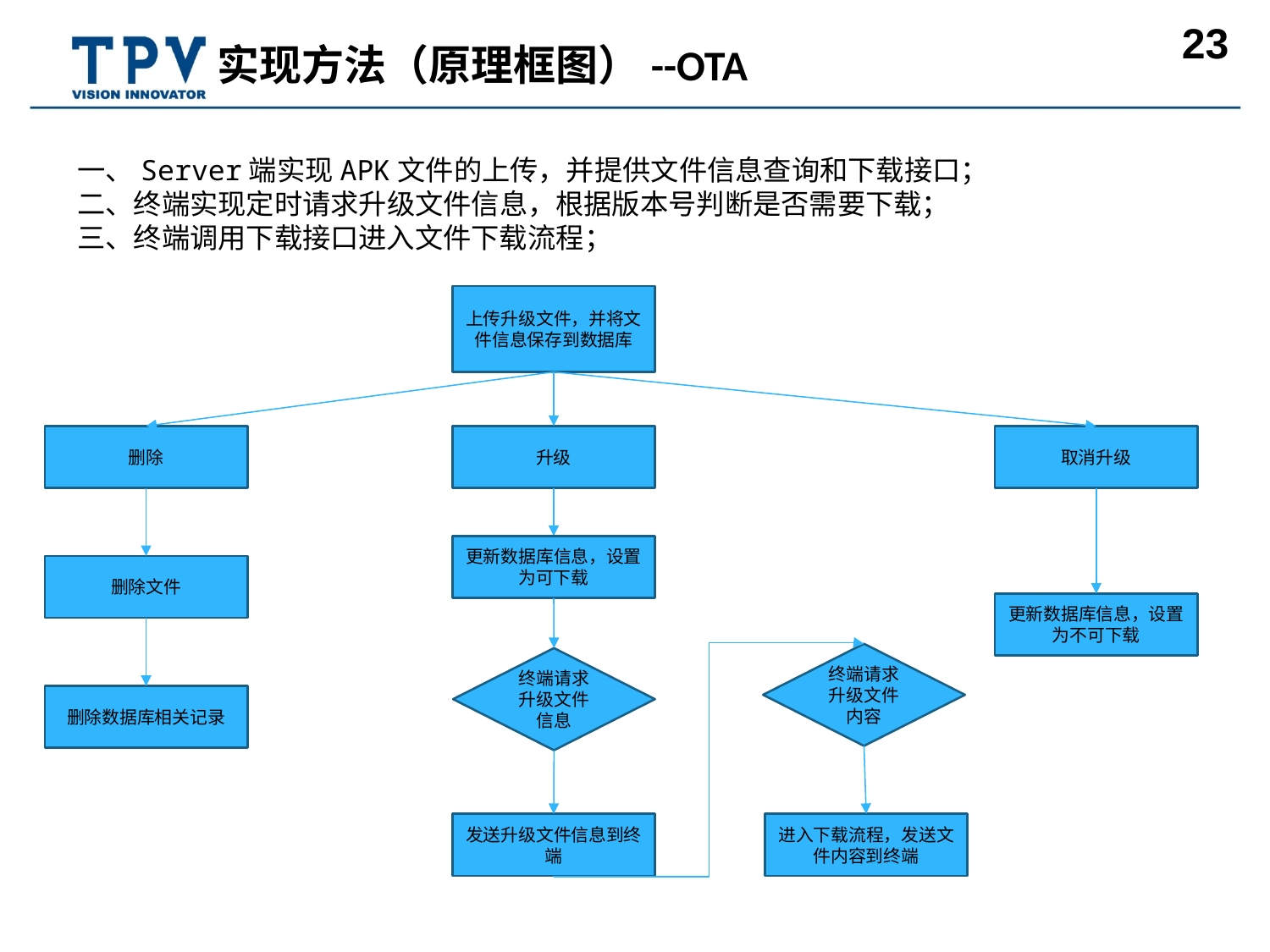

实现方法（原理框图）--OTA
一、Server端实现APK文件的上传，并提供文件信息查询和下载接口；
二、终端实现定时请求升级文件信息，根据版本号判断是否需要下载；
三、终端调用下载接口进入文件下载流程；

上传升级文件，并将文件信息保存到数据库
删除
升级
取消升级
更新数据库信息，设置为可下载
删除文件
更新数据库信息，设置为不可下载
终端请求升级文件内容
终端请求升级文件信息
删除数据库相关记录
发送升级文件信息到终端
进入下载流程，发送文件内容到终端